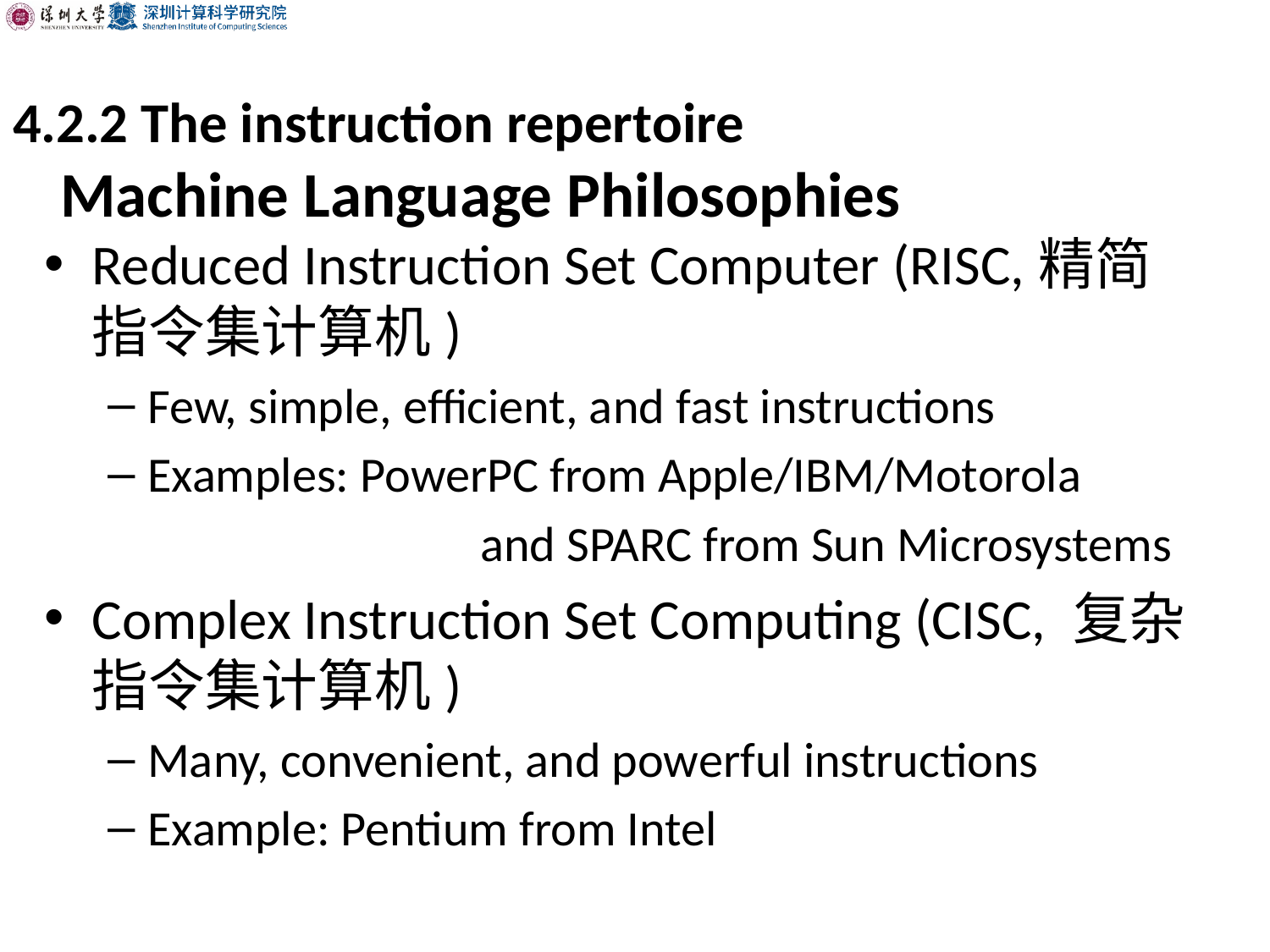

# 4.2.2 The instruction repertoire Machine Language Philosophies
Reduced Instruction Set Computer (RISC,精简指令集计算机)
Few, simple, efficient, and fast instructions
Examples: PowerPC from Apple/IBM/Motorola
			       and SPARC from Sun Microsystems
Complex Instruction Set Computing (CISC, 复杂指令集计算机)
Many, convenient, and powerful instructions
Example: Pentium from Intel